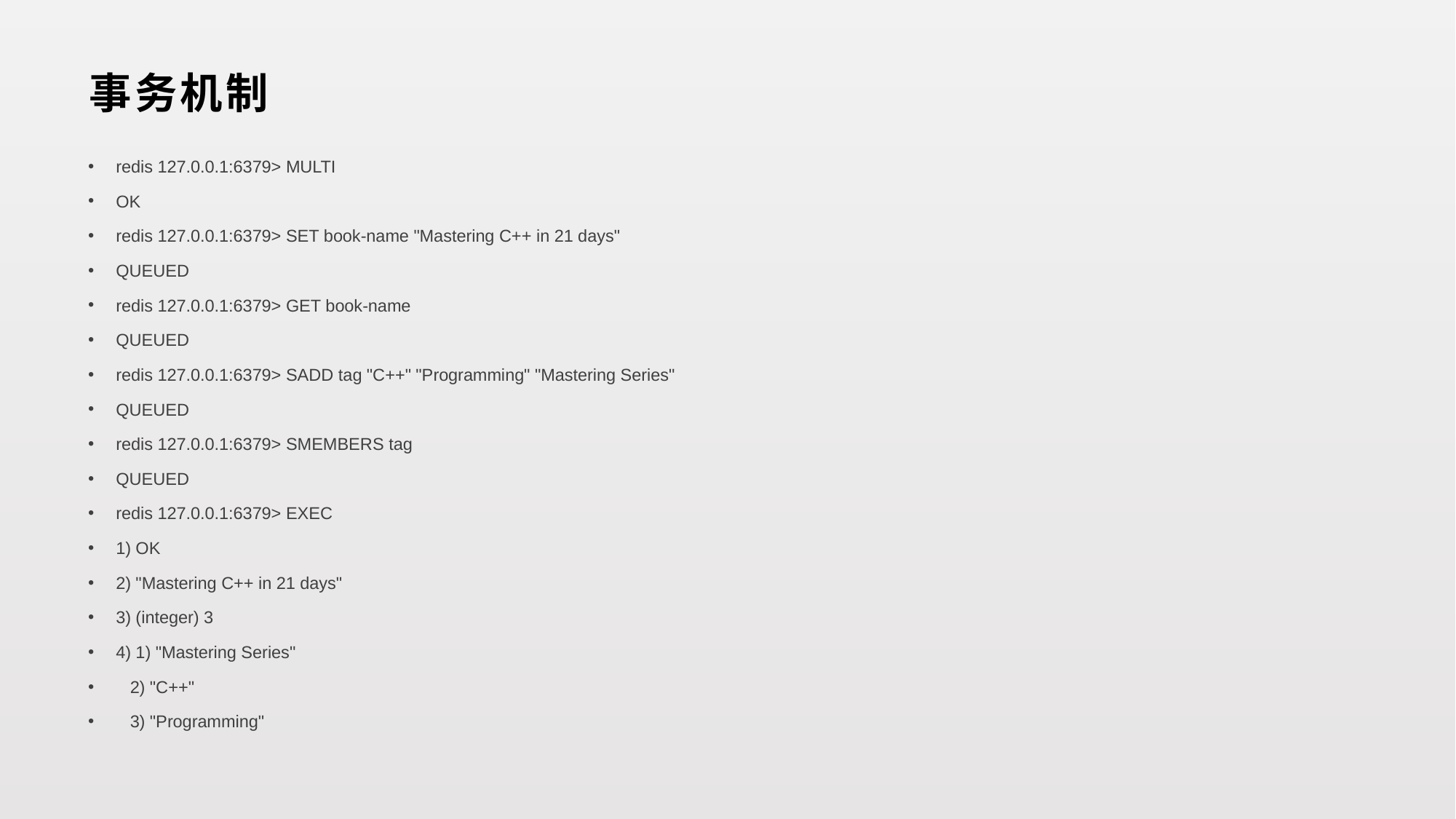

事务机制
redis 127.0.0.1:6379> MULTI
OK
redis 127.0.0.1:6379> SET book-name "Mastering C++ in 21 days"
QUEUED
redis 127.0.0.1:6379> GET book-name
QUEUED
redis 127.0.0.1:6379> SADD tag "C++" "Programming" "Mastering Series"
QUEUED
redis 127.0.0.1:6379> SMEMBERS tag
QUEUED
redis 127.0.0.1:6379> EXEC
1) OK
2) "Mastering C++ in 21 days"
3) (integer) 3
4) 1) "Mastering Series"
   2) "C++"
   3) "Programming"